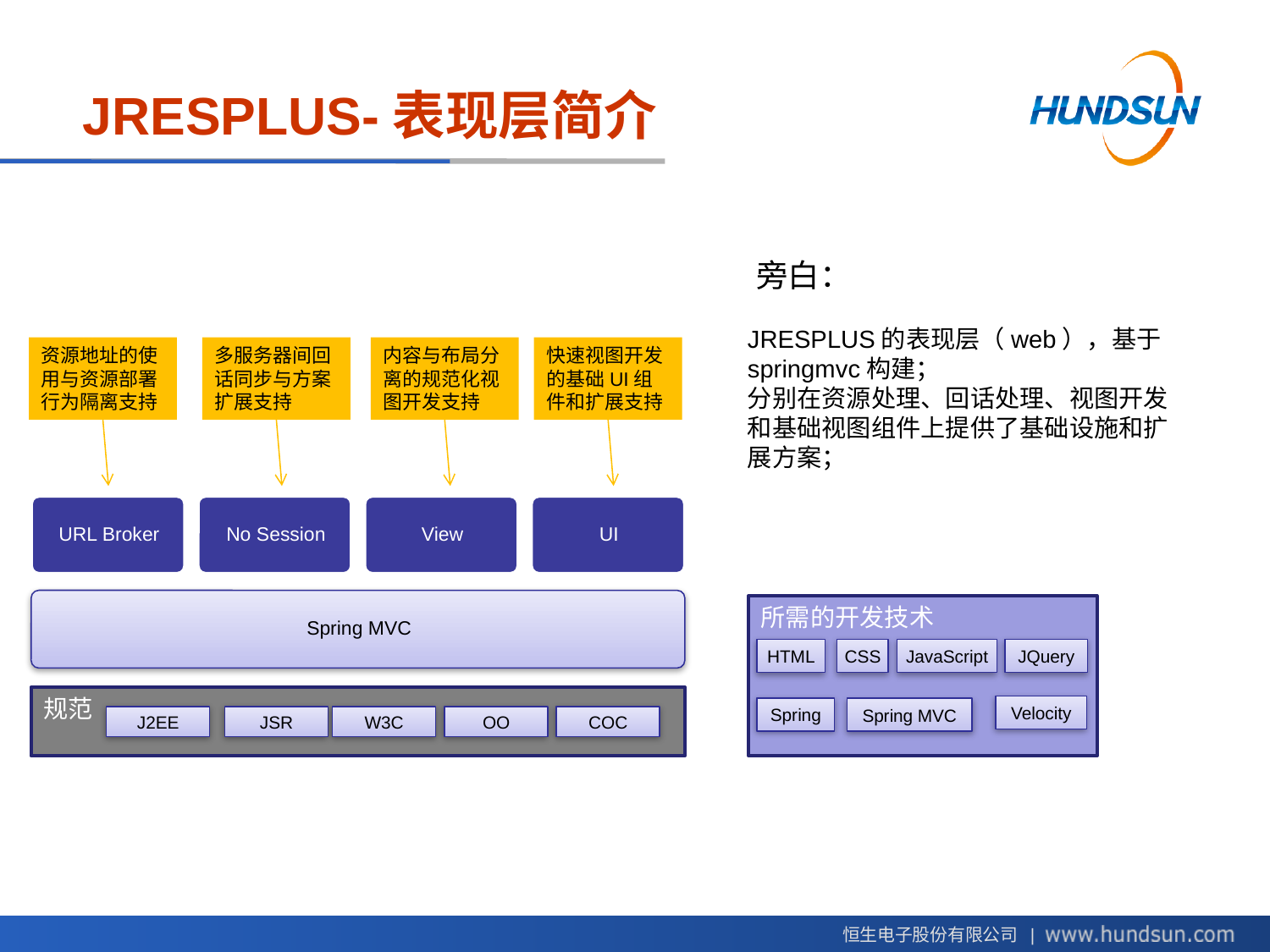

# JRESPLUS-表现层简介
旁白：
JRESPLUS的表现层（web），基于springmvc构建；
分别在资源处理、回话处理、视图开发和基础视图组件上提供了基础设施和扩展方案；

资源地址的使用与资源部署行为隔离支持
多服务器间回话同步与方案扩展支持
内容与布局分离的规范化视图开发支持
快速视图开发的基础UI组件和扩展支持
Spring MVC
URL Broker
No Session
View
UI
所需的开发技术
JQuery
HTML
CSS
JavaScript
规范
Velocity
Spring
Spring MVC
J2EE
JSR
W3C
OO
COC